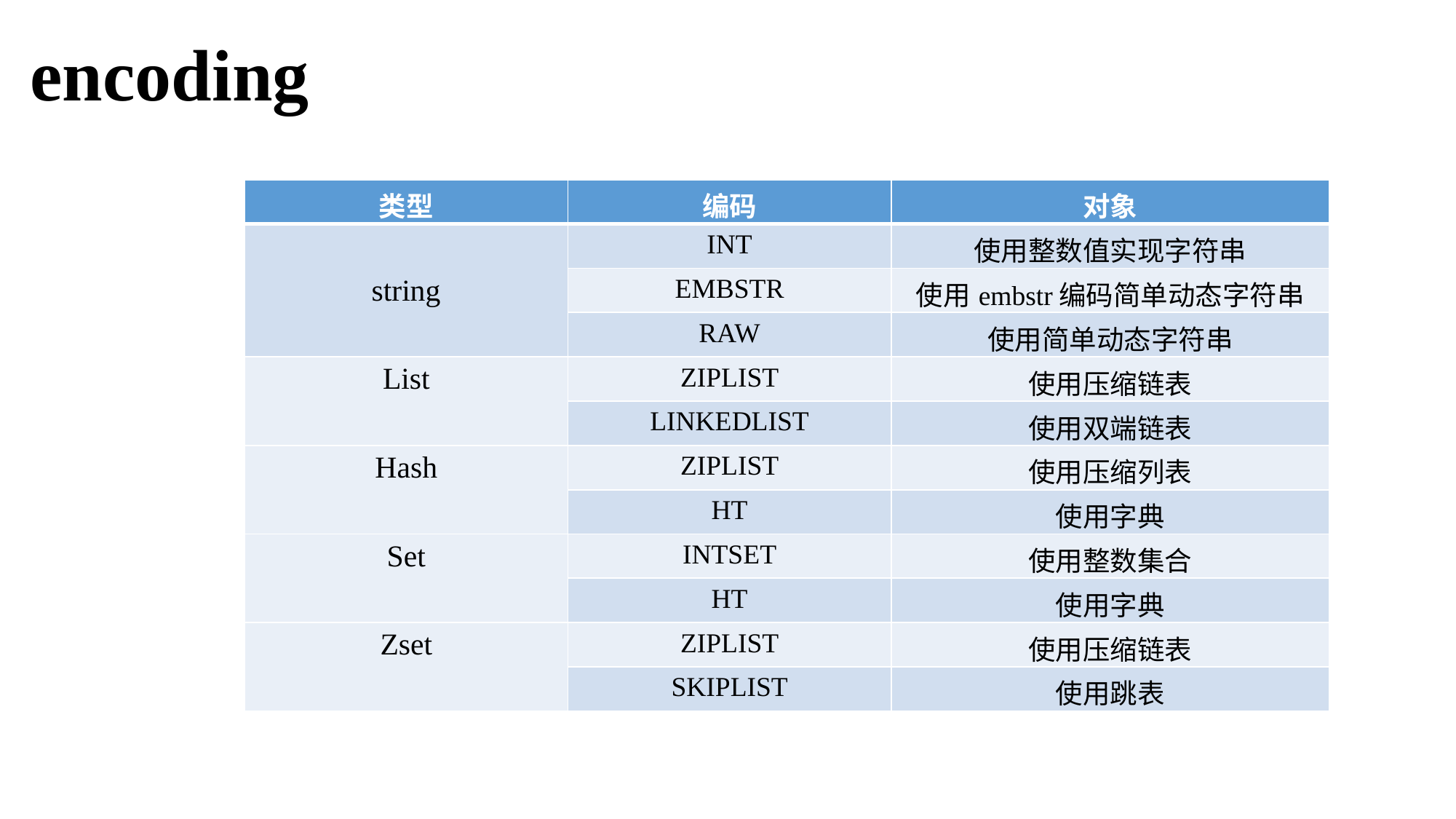

encoding
| 类型 | 编码 | 对象 |
| --- | --- | --- |
| string | INT | 使用整数值实现字符串 |
|  | EMBSTR | 使用embstr编码简单动态字符串 |
|  | RAW | 使用简单动态字符串 |
| List | ZIPLIST | 使用压缩链表 |
|  | LINKEDLIST | 使用双端链表 |
| Hash | ZIPLIST | 使用压缩列表 |
|  | HT | 使用字典 |
| Set | INTSET | 使用整数集合 |
|  | HT | 使用字典 |
| Zset | ZIPLIST | 使用压缩链表 |
|  | SKIPLIST | 使用跳表 |